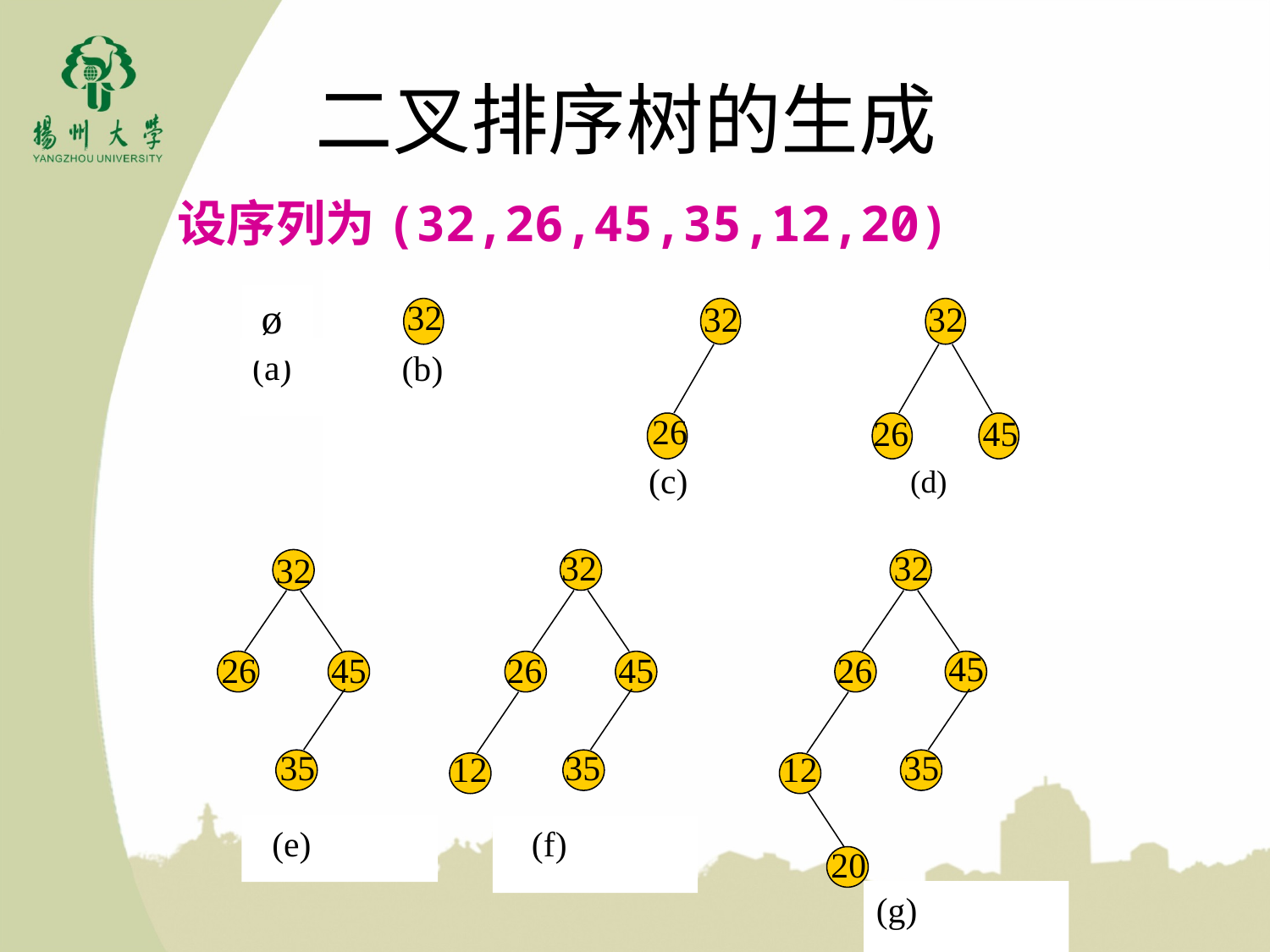

# 二叉排序树的生成
设序列为(32,26,45,35,12,20)

ø
(a)
32

   (b)
32

26

(c)
32

45
26
      (d)
32

26
45

35
12

   (f)
32

45
26

35
12

20

(g)
32

26
45

35

  (e)
25